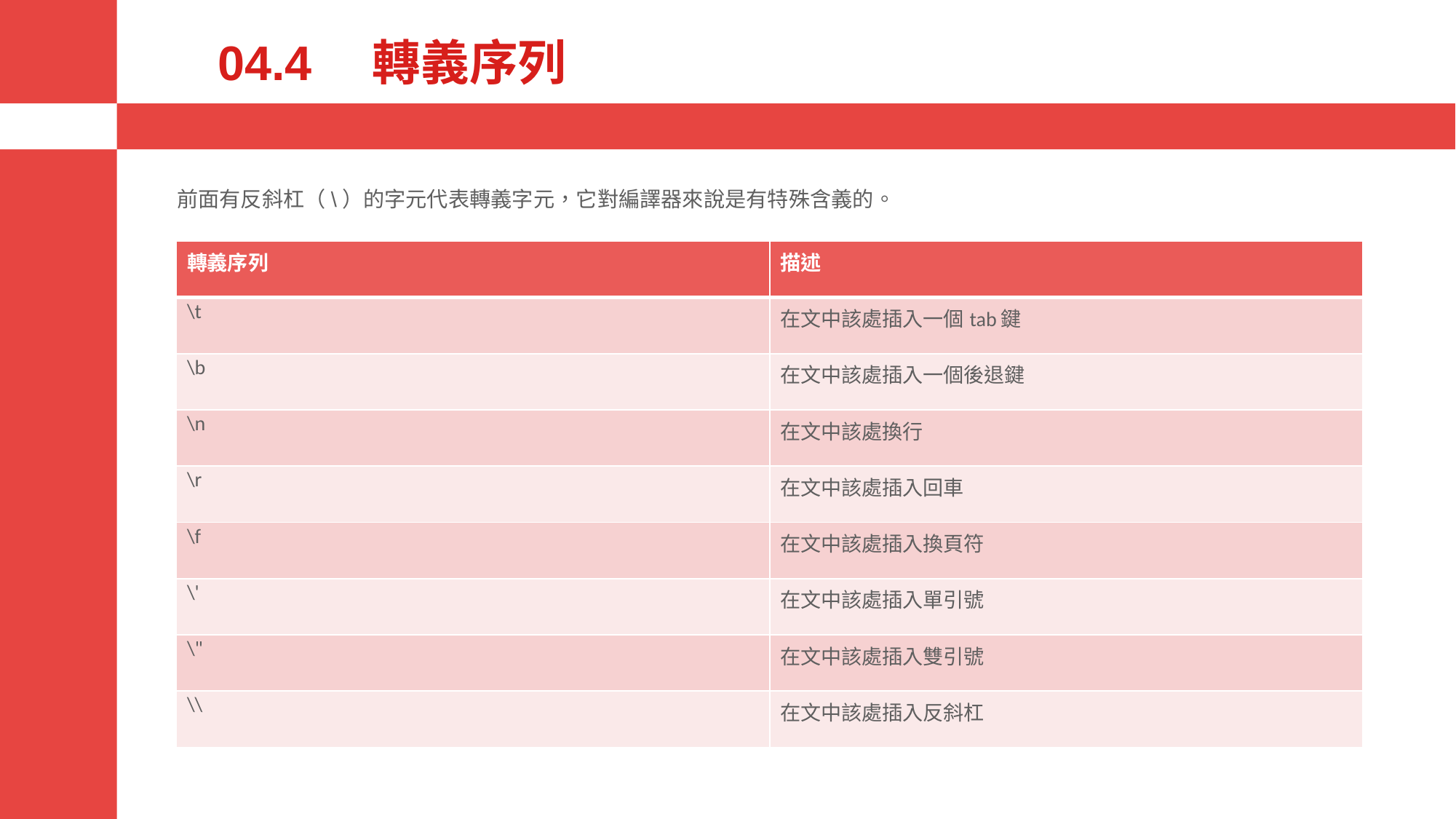

# 04.4　轉義序列
前面有反斜杠（\）的字元代表轉義字元，它對編譯器來說是有特殊含義的。
| 轉義序列 | 描述 |
| --- | --- |
| \t | 在文中該處插入一個tab鍵 |
| \b | 在文中該處插入一個後退鍵 |
| \n | 在文中該處換行 |
| \r | 在文中該處插入回車 |
| \f | 在文中該處插入換頁符 |
| \' | 在文中該處插入單引號 |
| \" | 在文中該處插入雙引號 |
| \\ | 在文中該處插入反斜杠 |